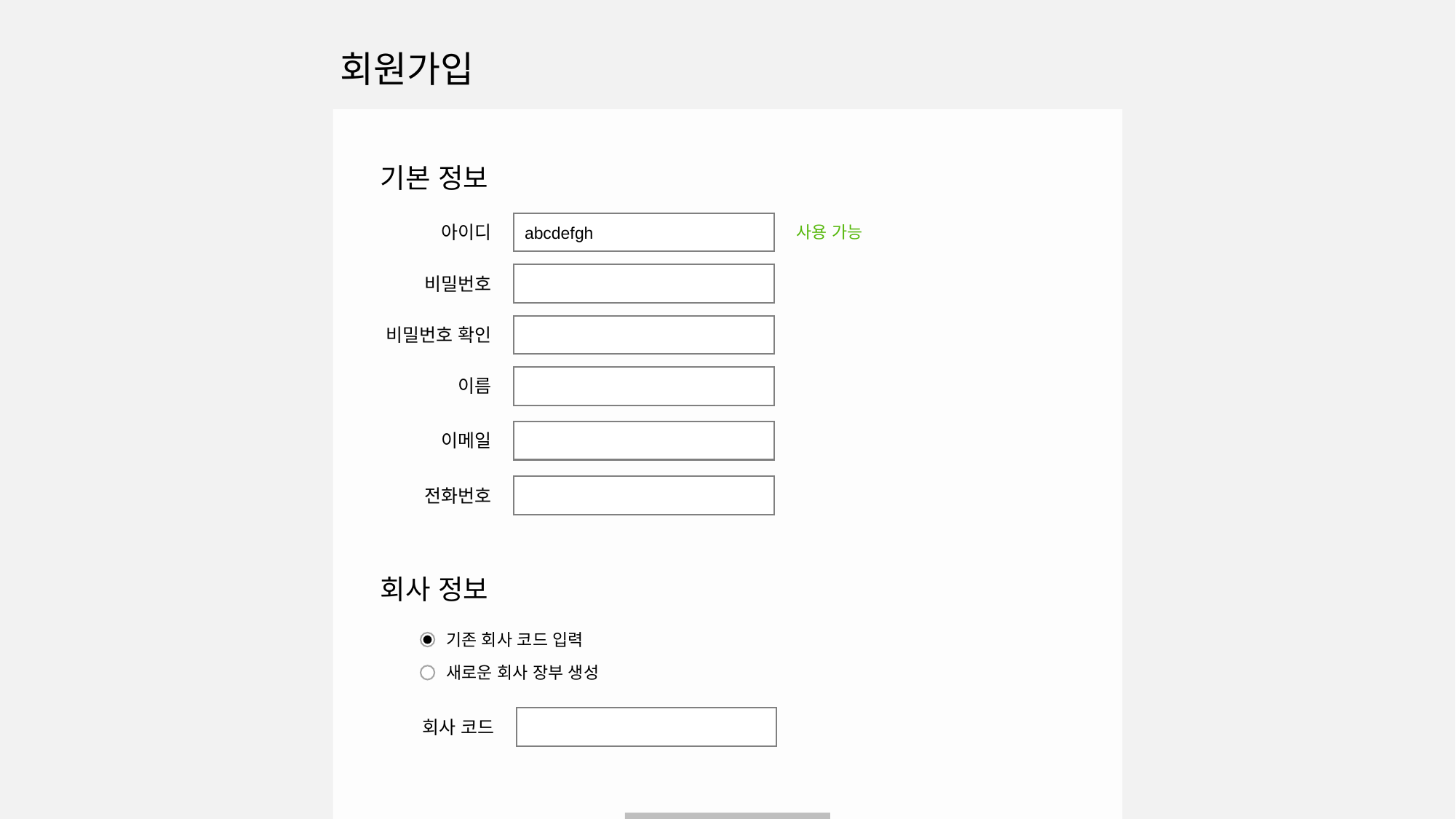

회원가입

기본 정보

아이디
abcdefgh
사용 가능

비밀번호

비밀번호 확인

이름

이메일

전화번호
회사 정보
기존 회사 코드 입력

새로운 회사 장부 생성

회사 코드

회원 가입